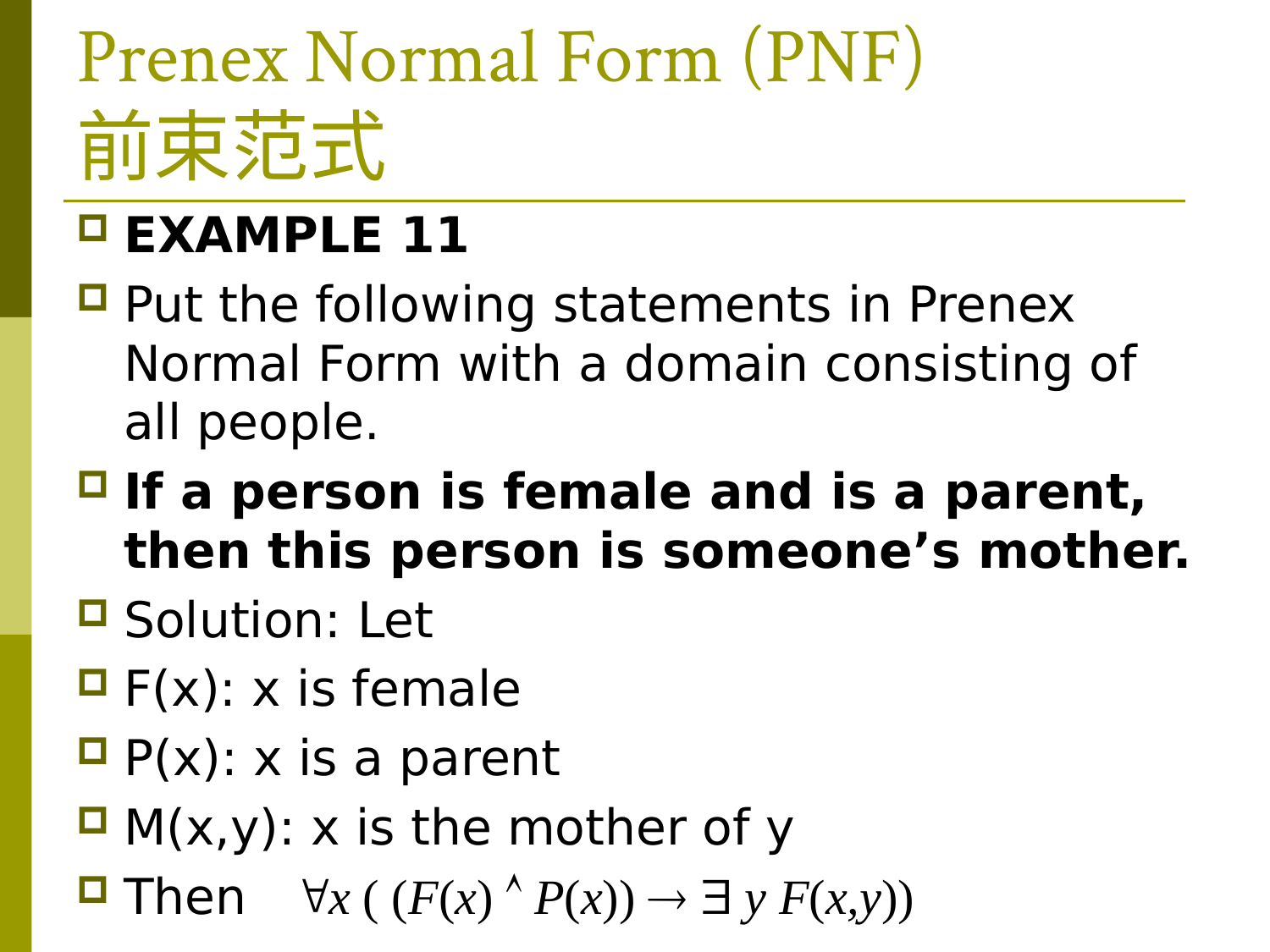

# Prenex Normal Form (PNF) 前束范式
EXAMPLE 11
Put the following statements in Prenex Normal Form with a domain consisting of all people.
If a person is female and is a parent, then this person is someone’s mother.
Solution: Let
F(x): x is female
P(x): x is a parent
M(x,y): x is the mother of y
Then   ∀x ( (F(x) ∧ P(x)) → ∃ y F(x,y))